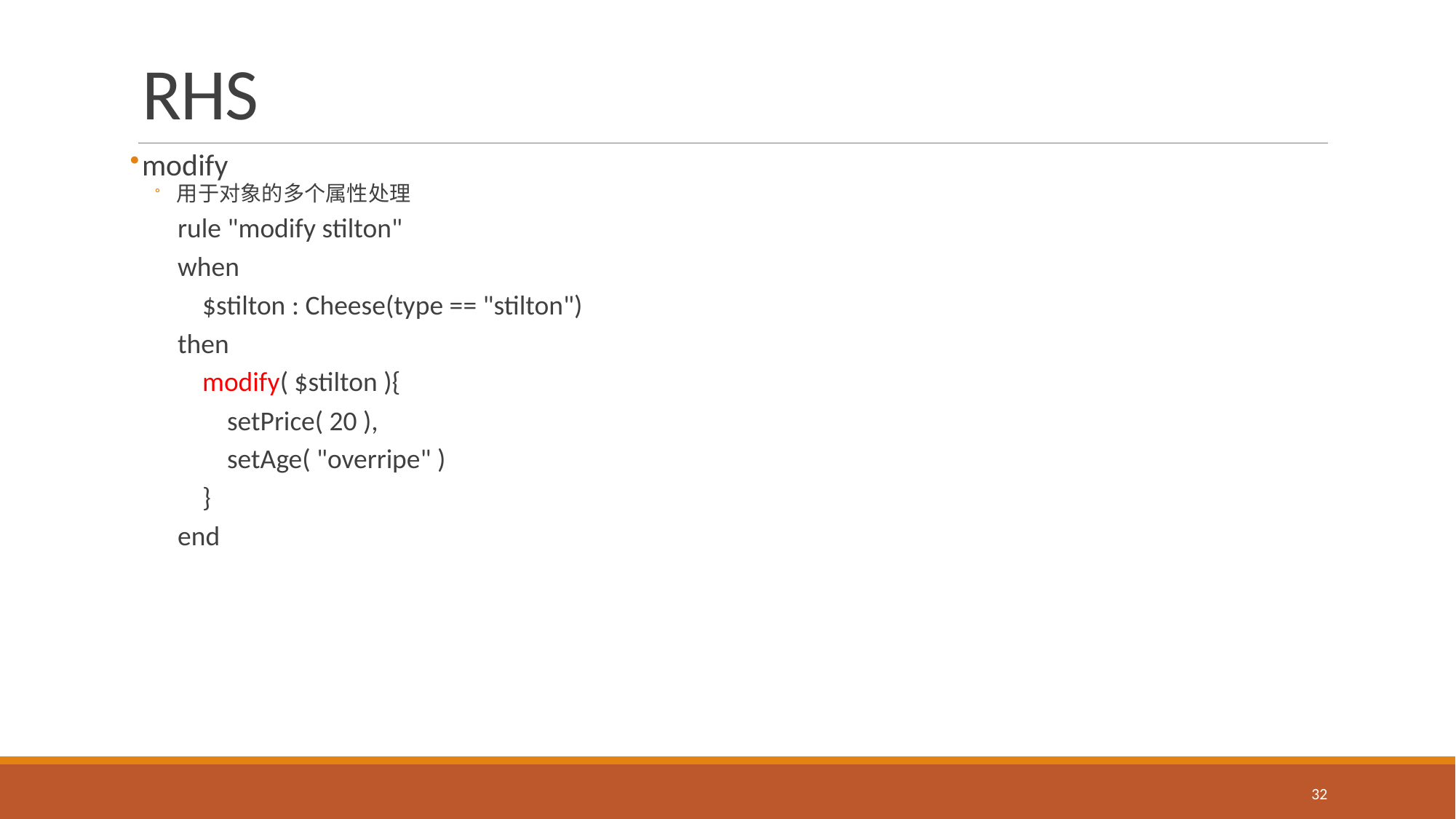

# RHS
modify
用于对象的多个属性处理
rule "modify stilton"
when
    $stilton : Cheese(type == "stilton")
then
    modify( $stilton ){
        setPrice( 20 ),
        setAge( "overripe" )
    }
end
32